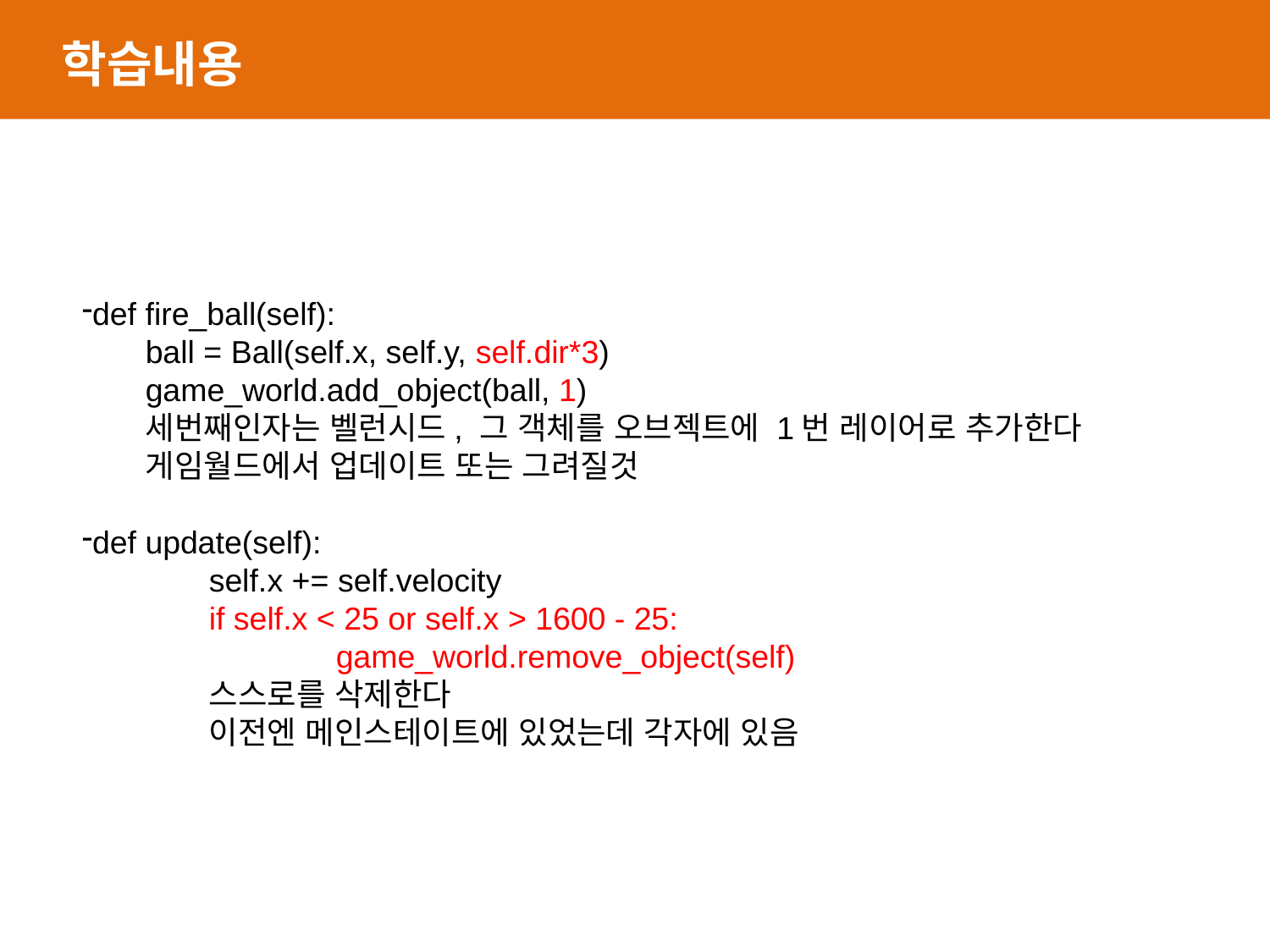

학습내용
def fire_ball(self):
ball = Ball(self.x, self.y, self.dir*3)
game_world.add_object(ball, 1)
세번째인자는 벨런시드, 그 객체를 오브젝트에 1번 레이어로 추가한다
게임월드에서 업데이트 또는 그려질것

def update(self):
	self.x += self.velocity
	if self.x < 25 or self.x > 1600 - 25:
		game_world.remove_object(self)
	스스로를 삭제한다
	이전엔 메인스테이트에 있었는데 각자에 있음